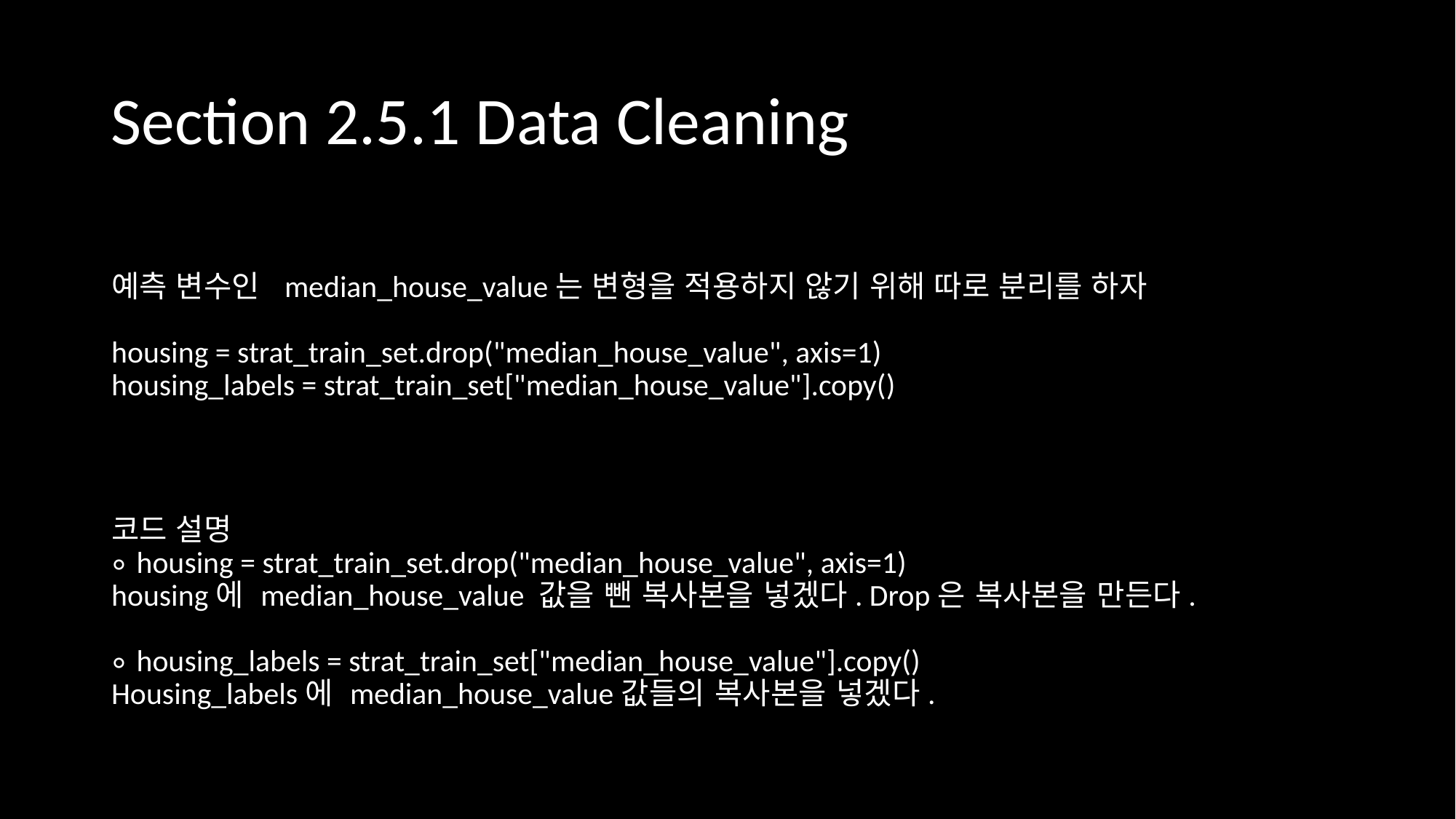

# Section 2.5.1 Data Cleaning

예측 변수인  median_house_value는 변형을 적용하지 않기 위해 따로 분리를 하자

housing = strat_train_set.drop("median_house_value", axis=1)
housing_labels = strat_train_set["median_house_value"].copy()

코드 설명
∘ housing = strat_train_set.drop("median_house_value", axis=1)
housing에 median_house_value 값을 뺀 복사본을 넣겠다. Drop은 복사본을 만든다.

∘ housing_labels = strat_train_set["median_house_value"].copy()
Housing_labels에 median_house_value값들의 복사본을 넣겠다.